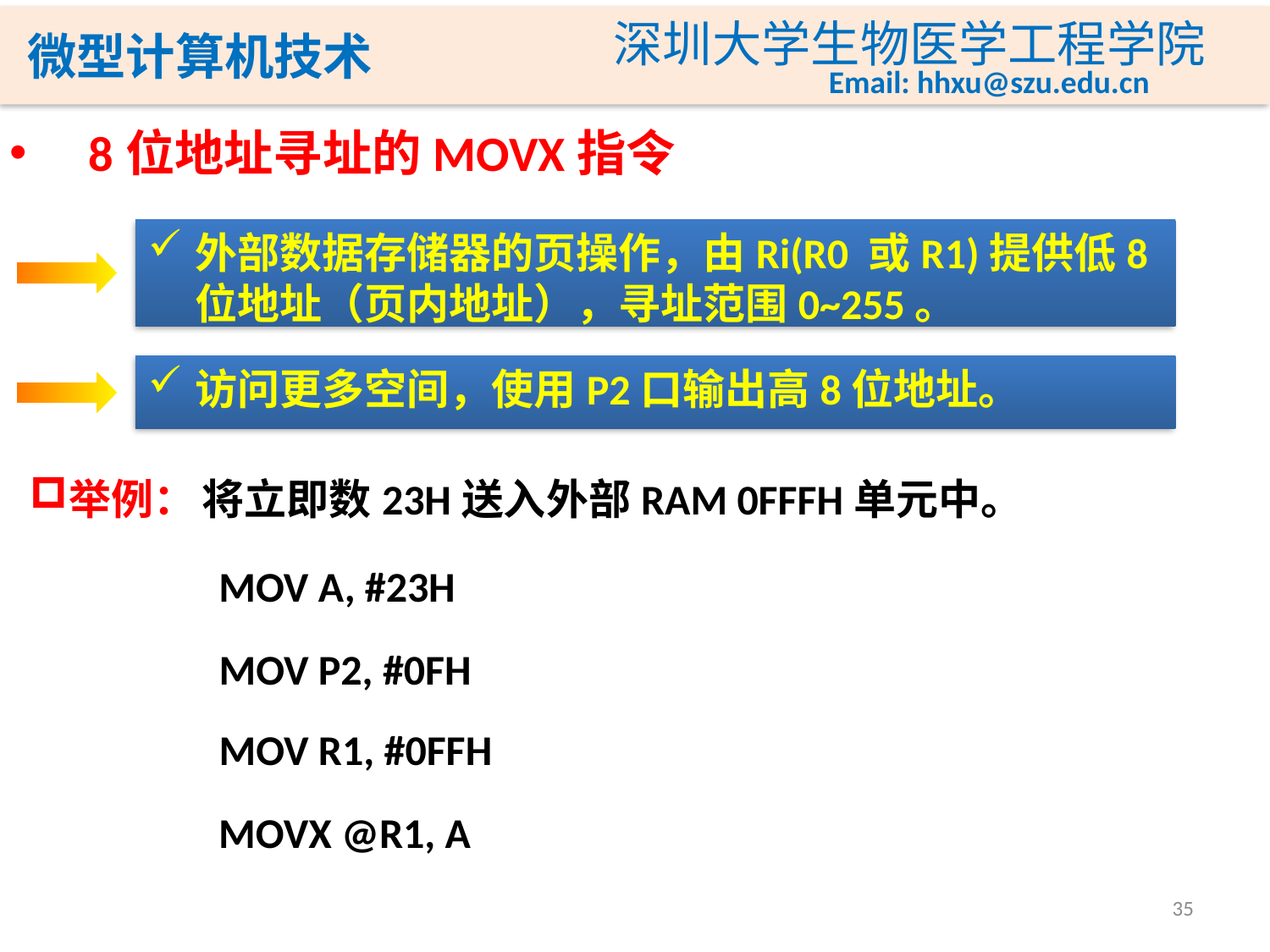

# 8位地址寻址的MOVX指令
外部数据存储器的页操作，由Ri(R0 或R1)提供低8位地址（页内地址），寻址范围0~255。

访问更多空间，使用P2口输出高8位地址。

举例：
将立即数23H送入外部RAM 0FFFH单元中。
MOV A, #23H
MOV P2, #0FH
MOV R1, #0FFH
MOVX @R1, A
35